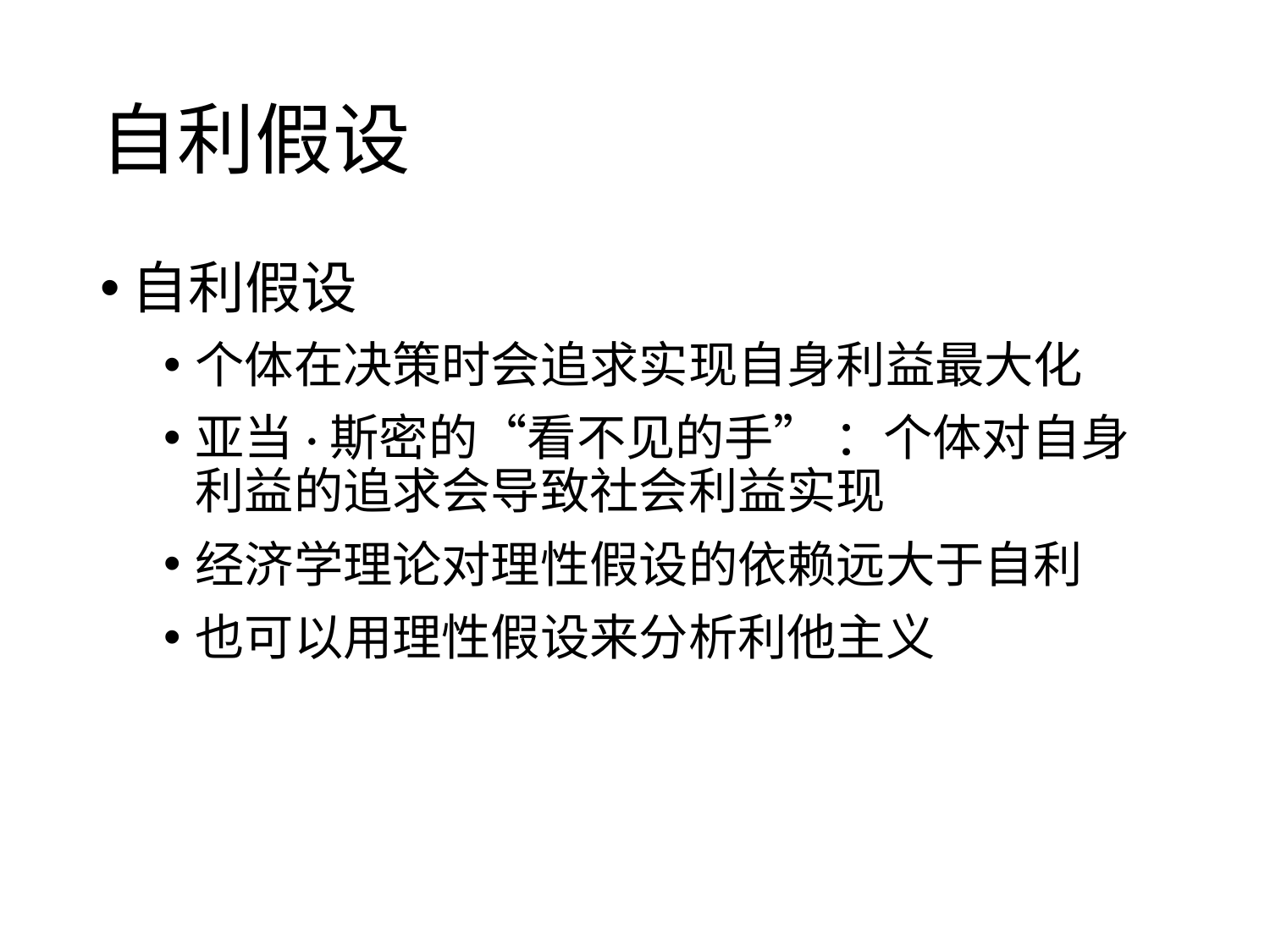

# 自利假设
自利假设
个体在决策时会追求实现自身利益最大化
亚当·斯密的“看不见的手” ：个体对自身利益的追求会导致社会利益实现
经济学理论对理性假设的依赖远大于自利
也可以用理性假设来分析利他主义